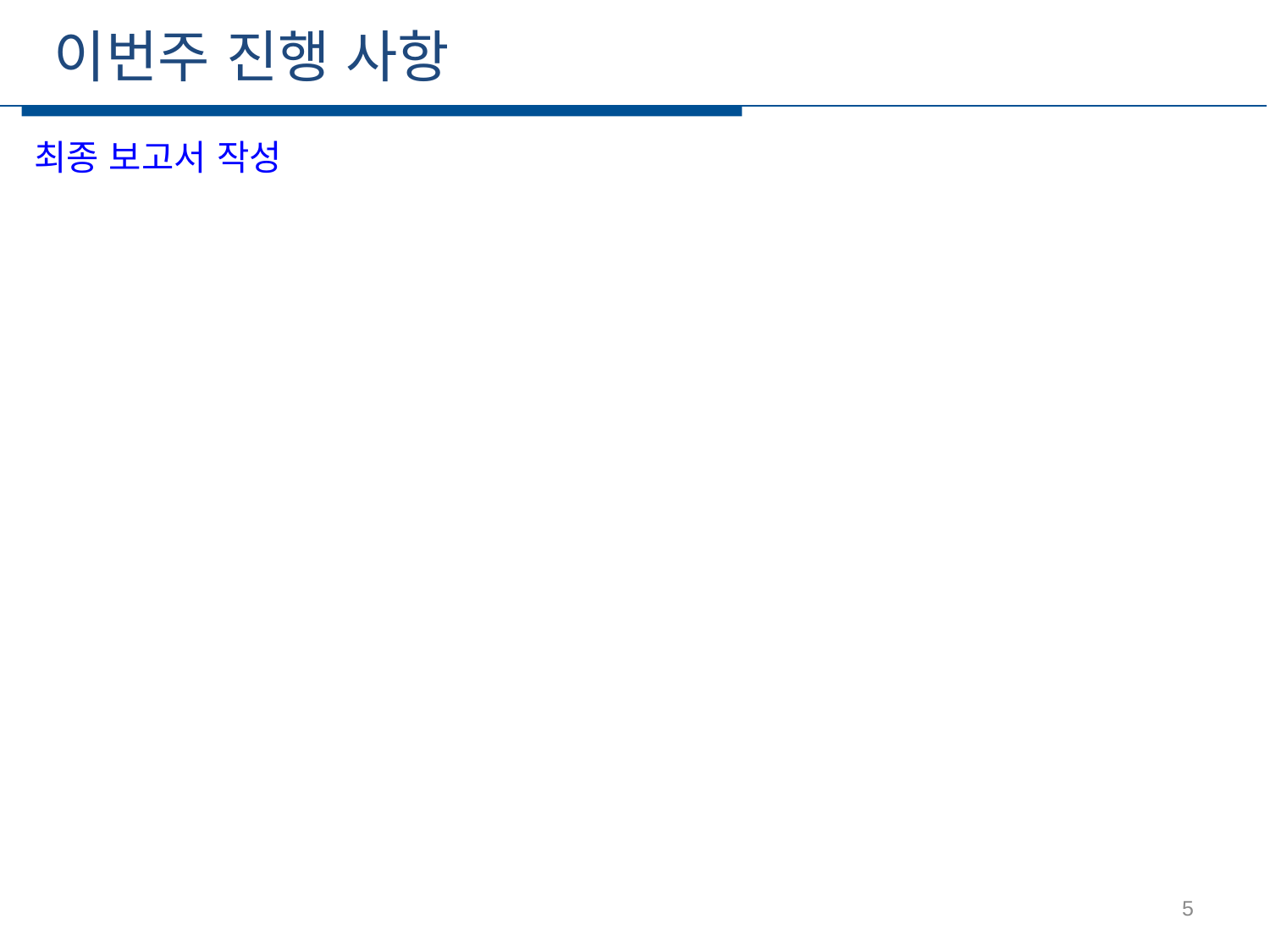

이번주 진행 사항

최종 보고서 작성
5